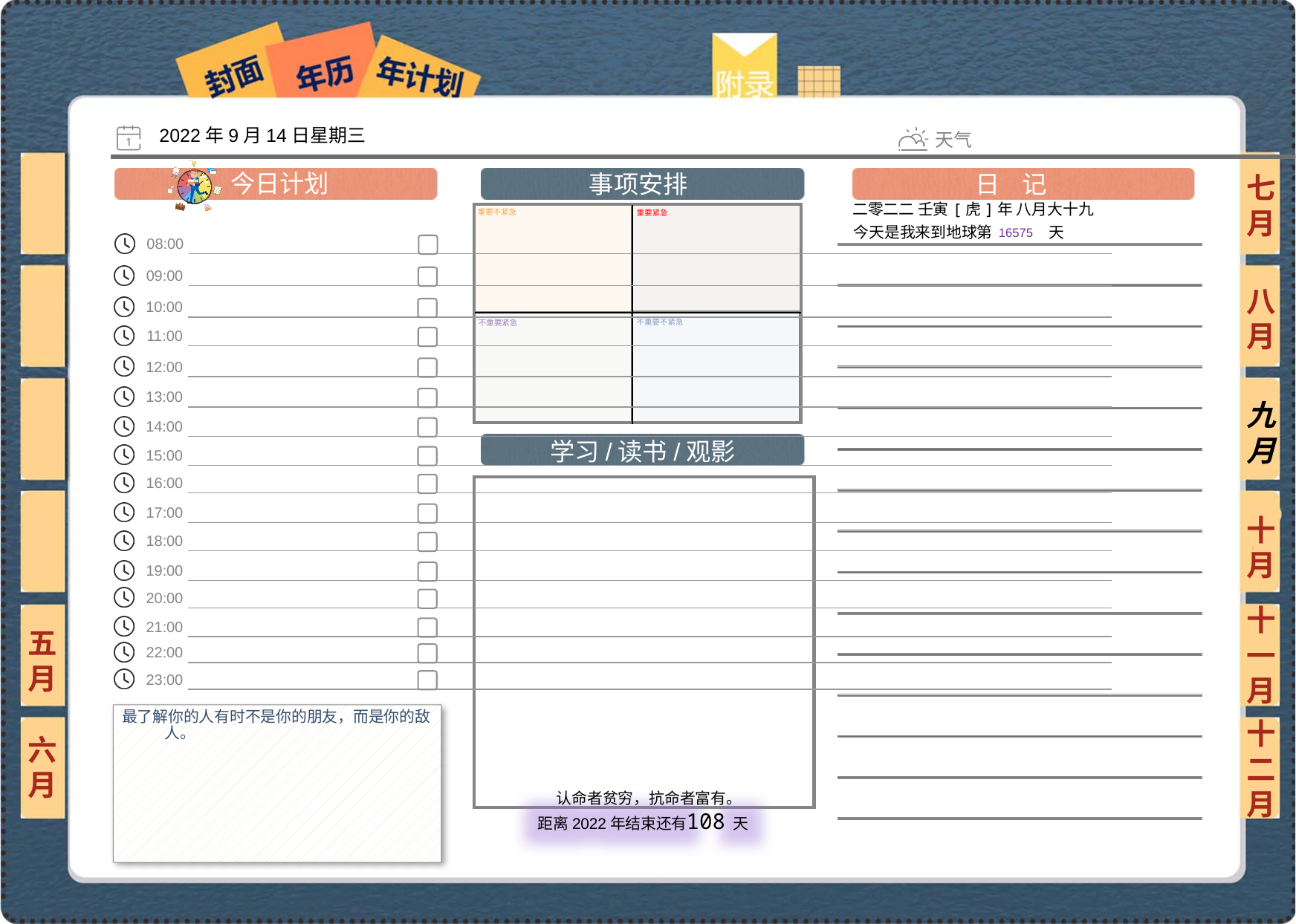

2022年9月14日星期三
七月
二零二二 壬寅[虎]年 八月大十九
16575
八月
九月
十月
十一月
五月
最了解你的人有时不是你的朋友，而是你的敌人。

六月
十二月
108
 认命者贫穷，抗命者富有。